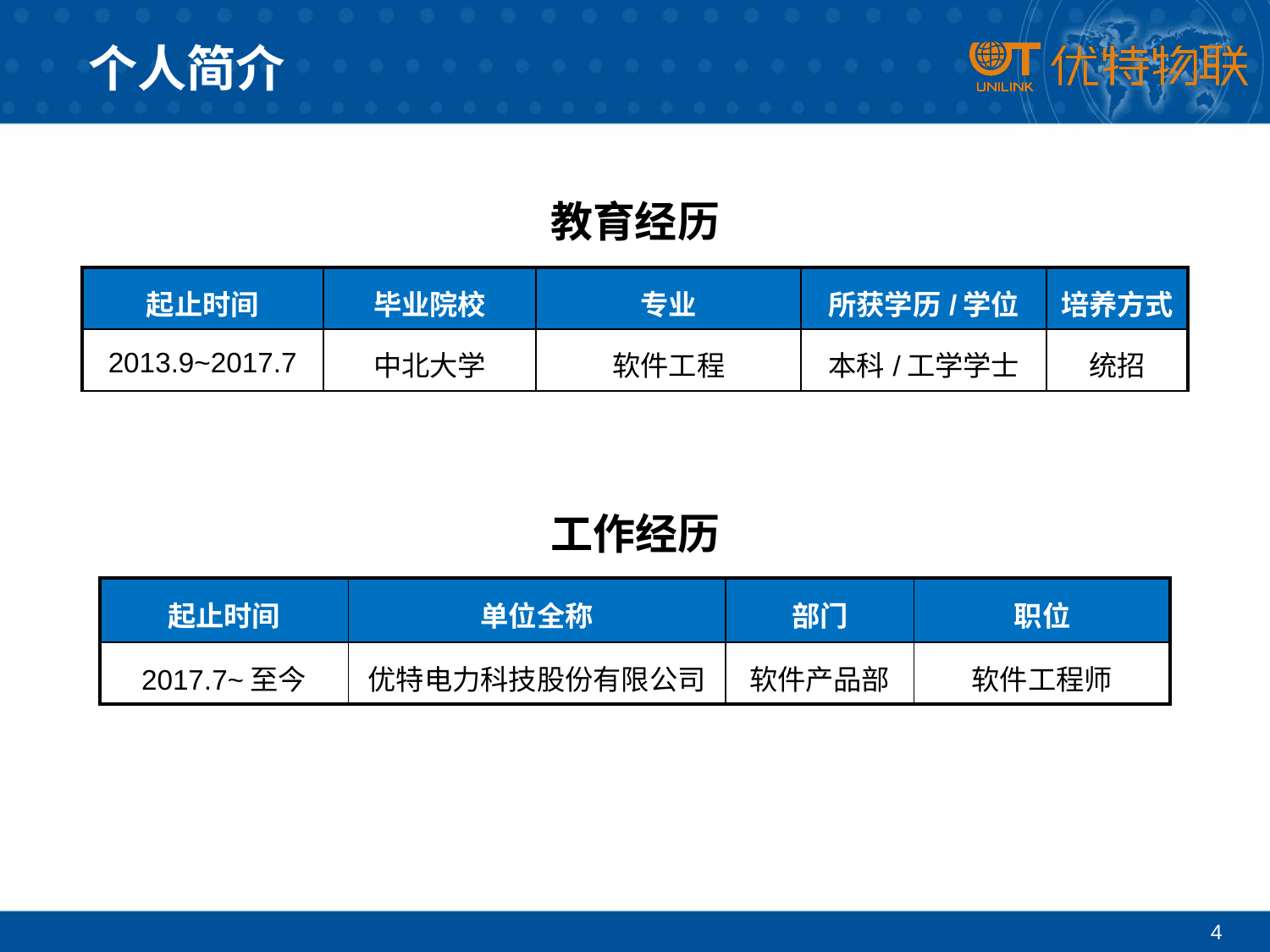

# 个人简介
教育经历

| 起止时间 | 毕业院校 | 专业 | 所获学历/学位 | 培养方式 |
| --- | --- | --- | --- | --- |
| 2013.9~2017.7 | 中北大学 | 软件工程 | 本科/工学学士 | 统招 |

工作经历
| 起止时间 | 单位全称 | 部门 | 职位 |
| --- | --- | --- | --- |
| 2017.7~至今 | 优特电力科技股份有限公司 | 软件产品部 | 软件工程师 |
4